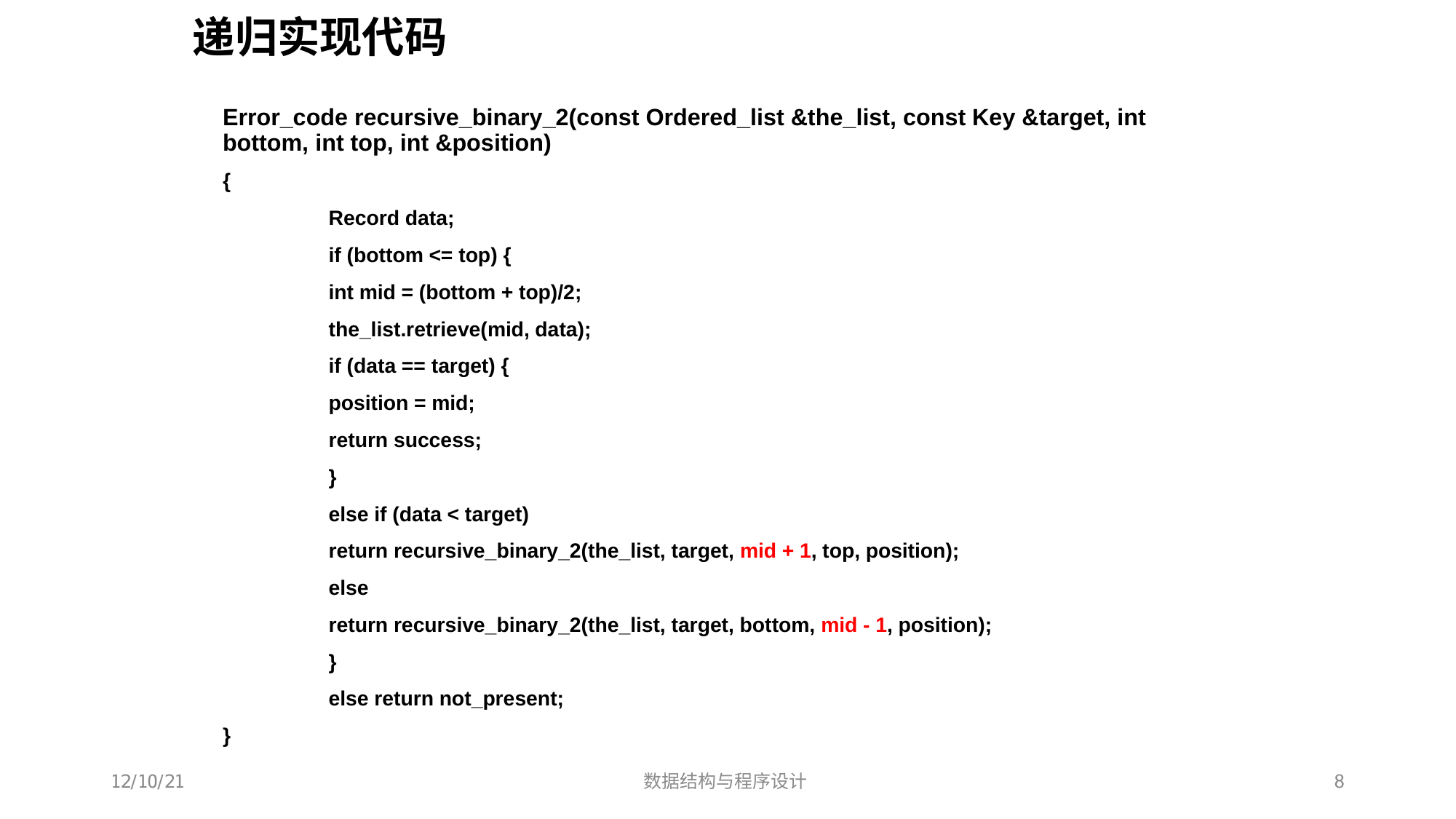

# 递归实现代码
Error_code recursive_binary_2(const Ordered_list &the_list, const Key &target, int bottom, int top, int &position)
{
	Record data;
	if (bottom <= top) {
		int mid = (bottom + top)/2;
		the_list.retrieve(mid, data);
		if (data == target) {
			position = mid;
			return success;
		}
		else if (data < target)
			return recursive_binary_2(the_list, target, mid + 1, top, position);
		else
			return recursive_binary_2(the_list, target, bottom, mid - 1, position);
	}
	else return not_present;
}
12/10/21
数据结构与程序设计
8